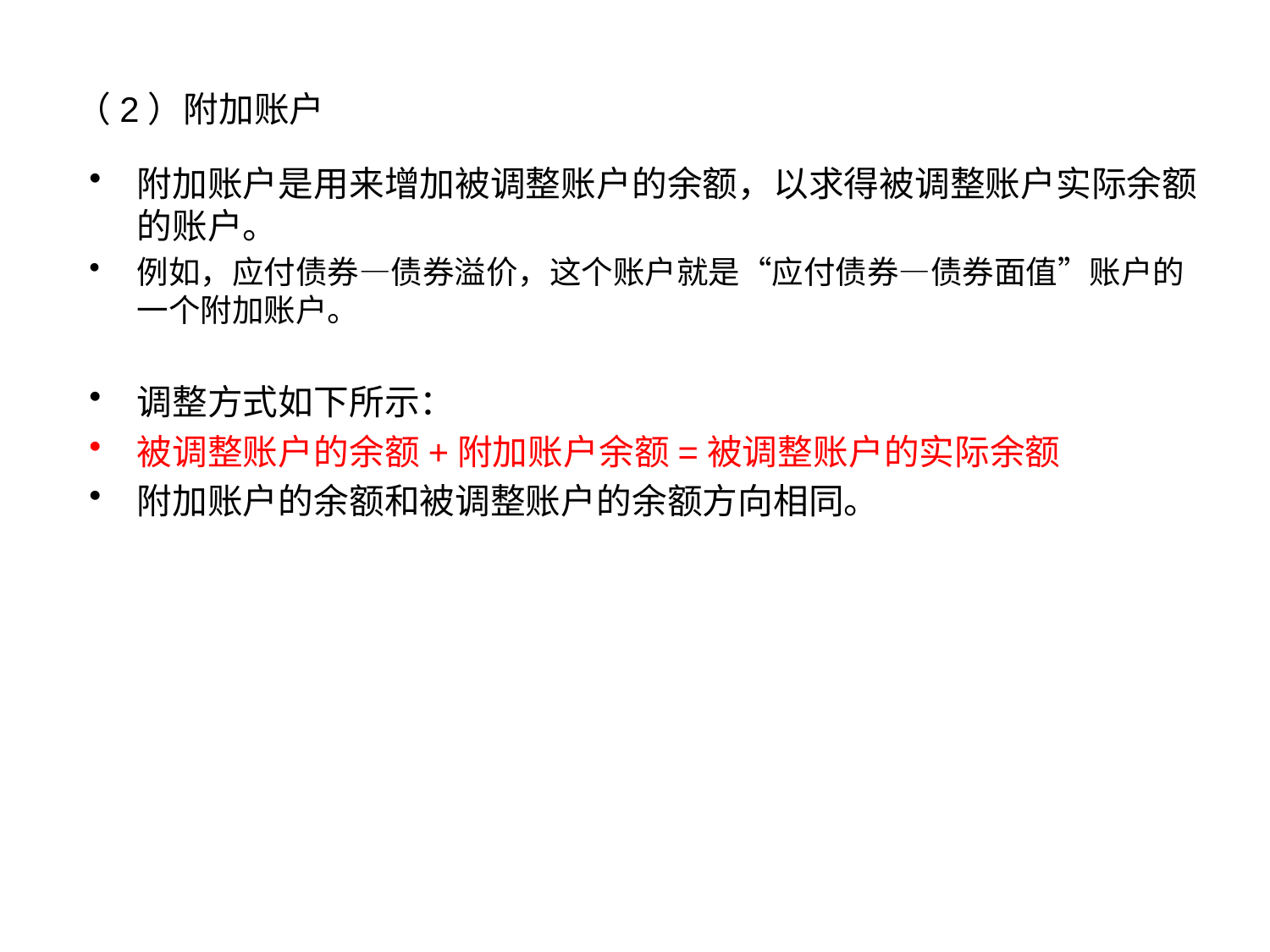

# （2）附加账户
附加账户是用来增加被调整账户的余额，以求得被调整账户实际余额的账户。
例如，应付债券—债券溢价，这个账户就是“应付债券—债券面值”账户的一个附加账户。

调整方式如下所示：
被调整账户的余额+附加账户余额=被调整账户的实际余额
附加账户的余额和被调整账户的余额方向相同。

21